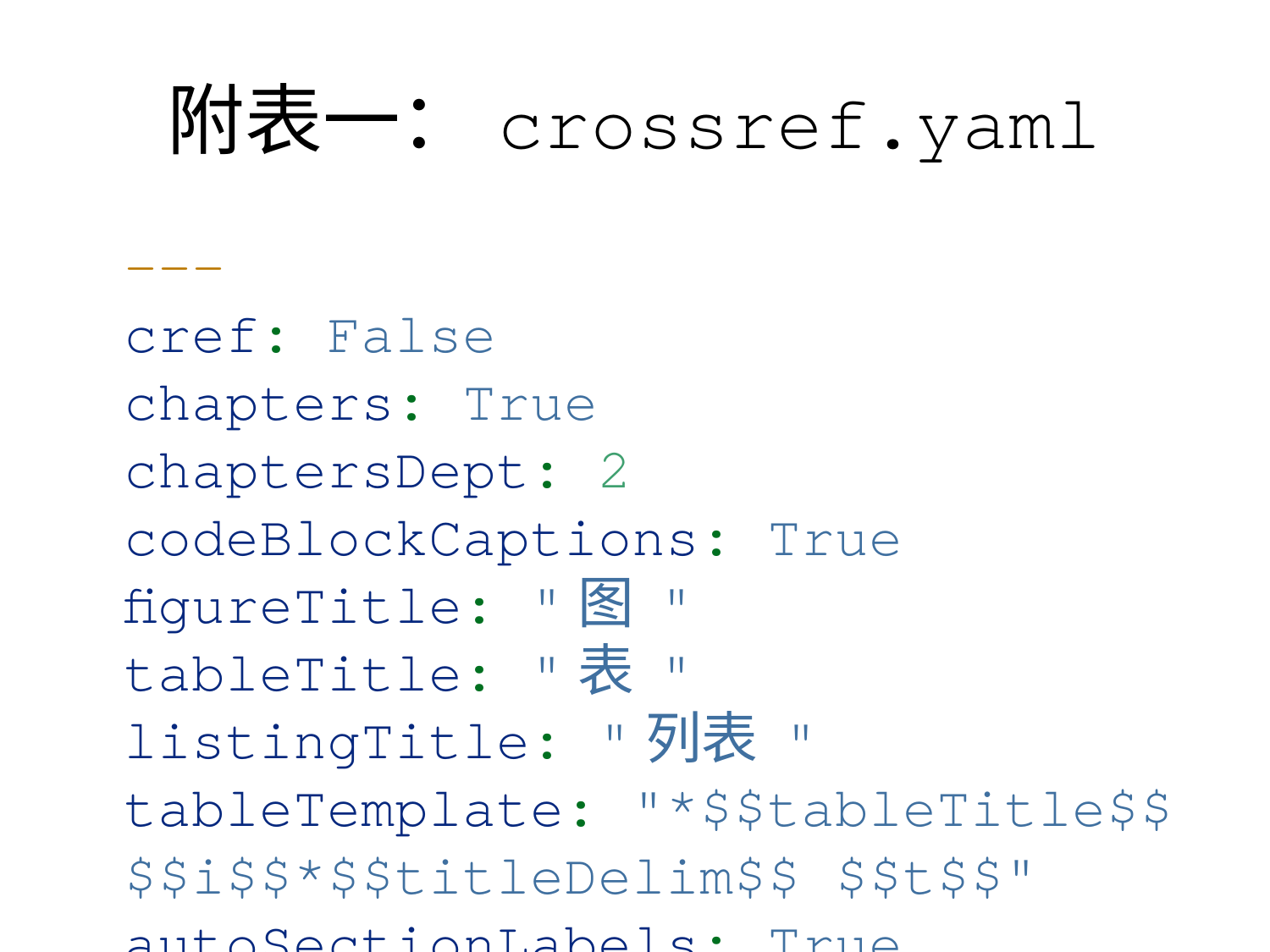

# 附表一：crossref.yaml
---
cref: False
chapters: True
chaptersDept: 2
codeBlockCaptions: True
figureTitle: "图 "
tableTitle: "表 "
listingTitle: "列表 "
tableTemplate: "*$$tableTitle$$ $$i$$*$$titleDelim$$ $$t$$"
autoSectionLabels: True
figPrefix:
  - "图"
eqnPrefix:
  - "公式"
tblPrefix:
  - "表"
lstPrefix:
  - "列表"
secPrefix:
  - "§"
...